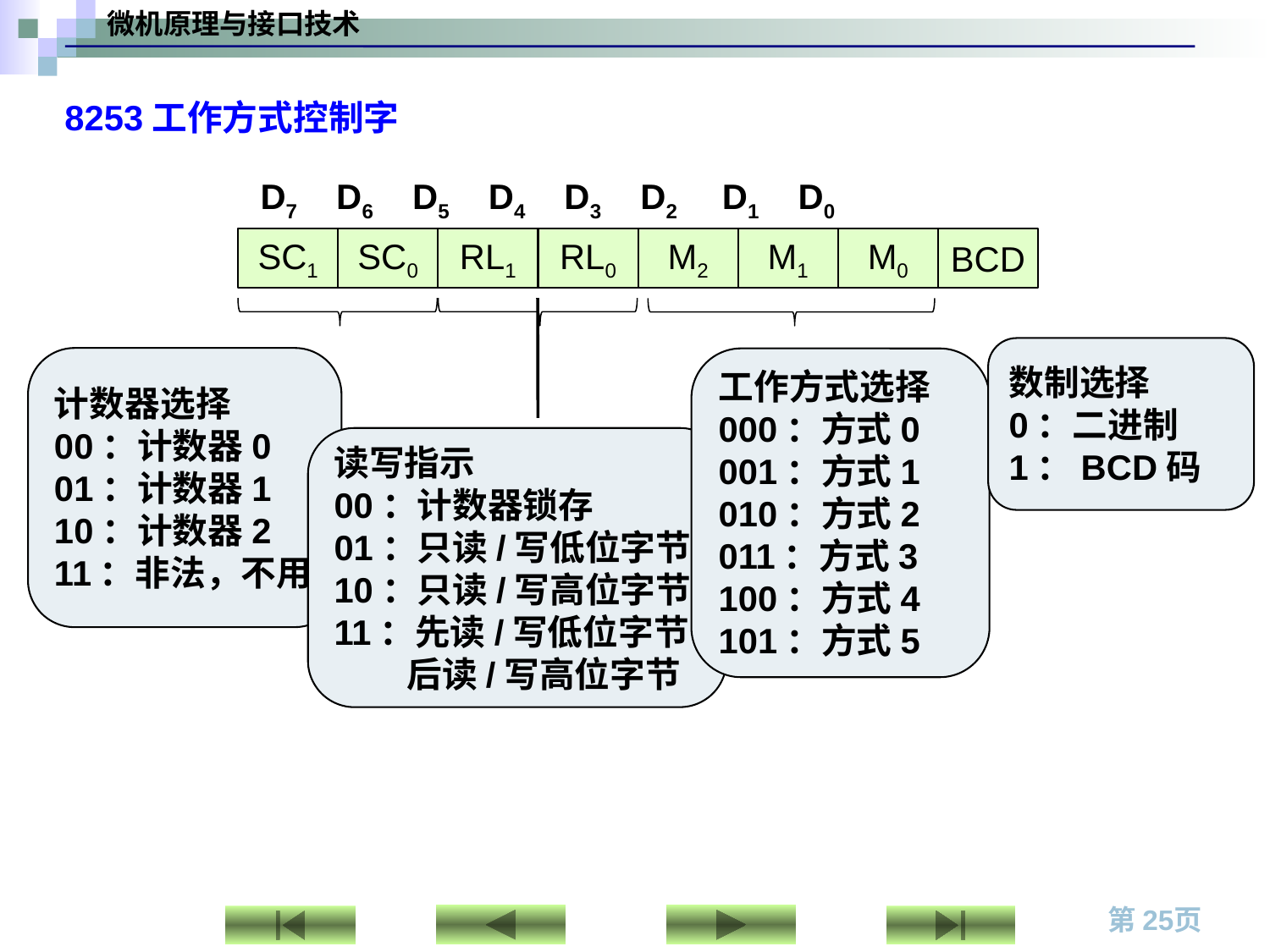

8253工作方式控制字
 D7    D6    D5    D4    D3    D2     D1    D0
SC1
SC0
RL1
RL0
M2
M1
M0
BCD

数制选择
0：二进制
1：BCD码
计数器选择
00：计数器0
01：计数器1
10：计数器2
11：非法，不用
工作方式选择
000：方式0
001：方式1
010：方式2
011：方式3
100：方式4
101：方式5
读写指示
00：计数器锁存
01：只读/写低位字节
10：只读/写高位字节
11：先读/写低位字节
        后读/写高位字节